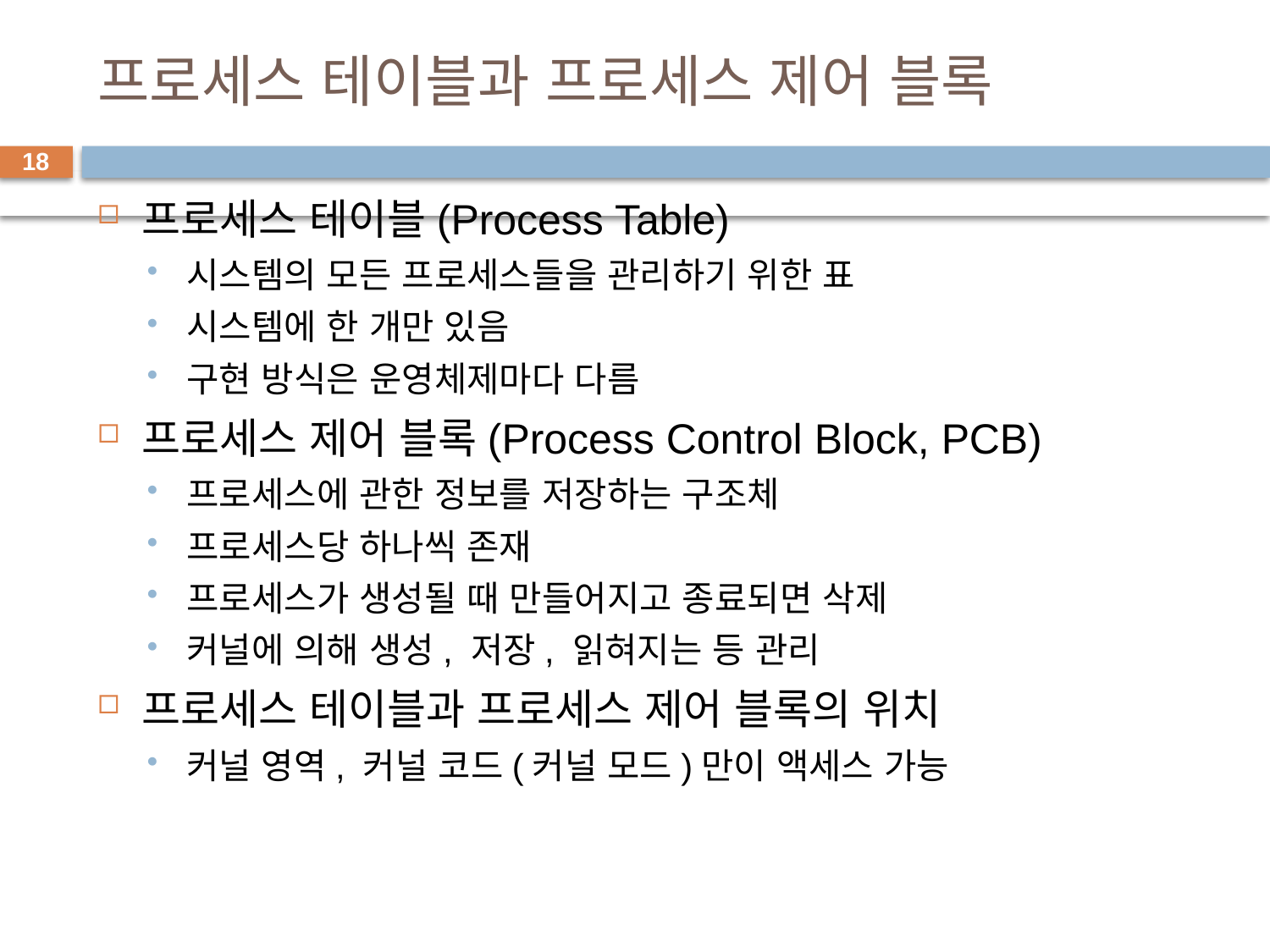

# 프로세스 테이블과 프로세스 제어 블록
18
프로세스 테이블(Process Table)
시스템의 모든 프로세스들을 관리하기 위한 표
시스템에 한 개만 있음
구현 방식은 운영체제마다 다름
프로세스 제어 블록(Process Control Block, PCB)
프로세스에 관한 정보를 저장하는 구조체
프로세스당 하나씩 존재
프로세스가 생성될 때 만들어지고 종료되면 삭제
커널에 의해 생성, 저장, 읽혀지는 등 관리
프로세스 테이블과 프로세스 제어 블록의 위치
커널 영역, 커널 코드(커널 모드)만이 액세스 가능